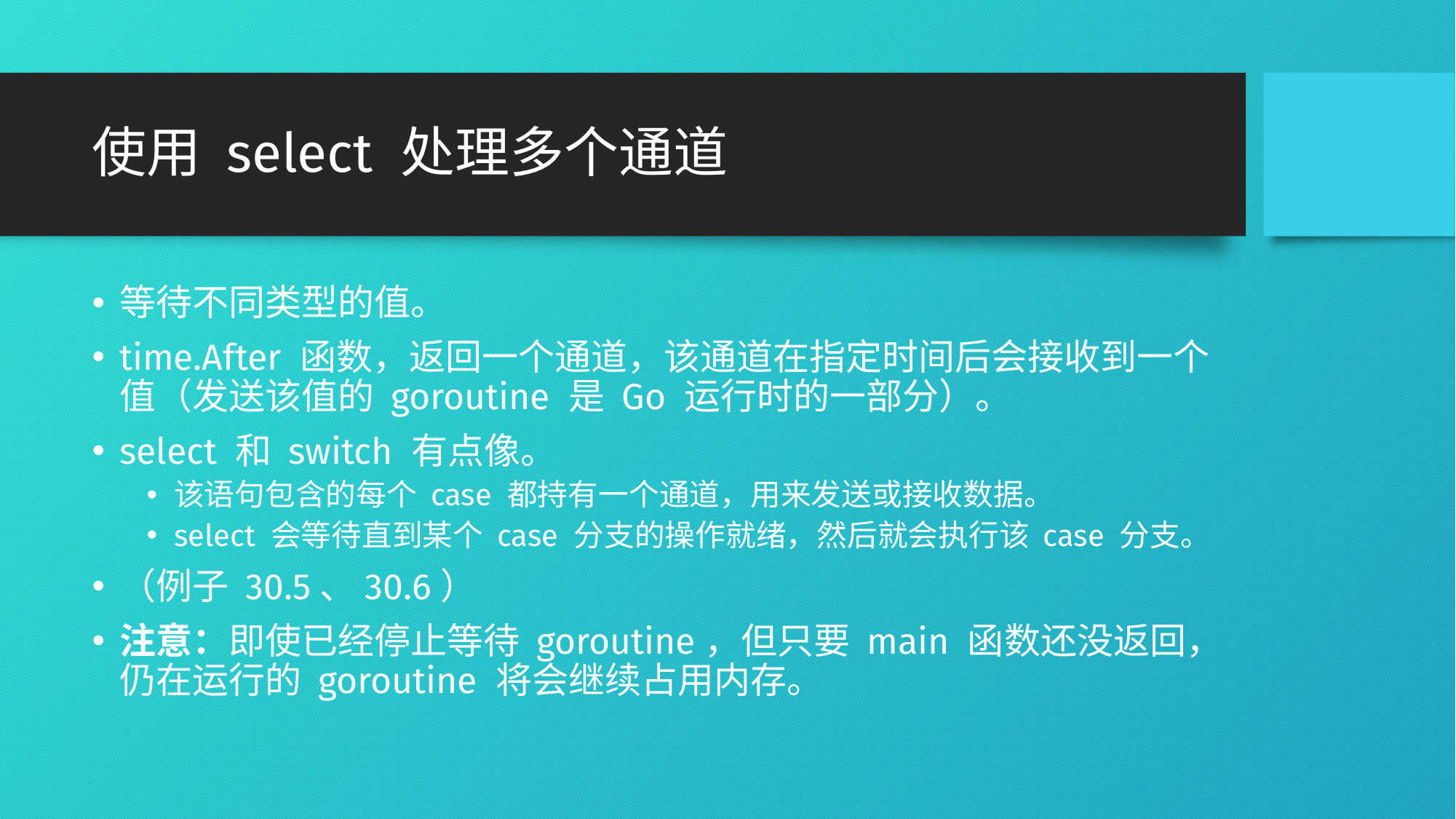

# 使用 select 处理多个通道
等待不同类型的值。
time.After 函数，返回一个通道，该通道在指定时间后会接收到一个值（发送该值的 goroutine 是 Go 运行时的一部分）。
select 和 switch 有点像。
该语句包含的每个 case 都持有一个通道，用来发送或接收数据。
select 会等待直到某个 case 分支的操作就绪，然后就会执行该 case 分支。
（例子 30.5、30.6）
注意：即使已经停止等待 goroutine，但只要 main 函数还没返回，仍在运行的 goroutine 将会继续占用内存。